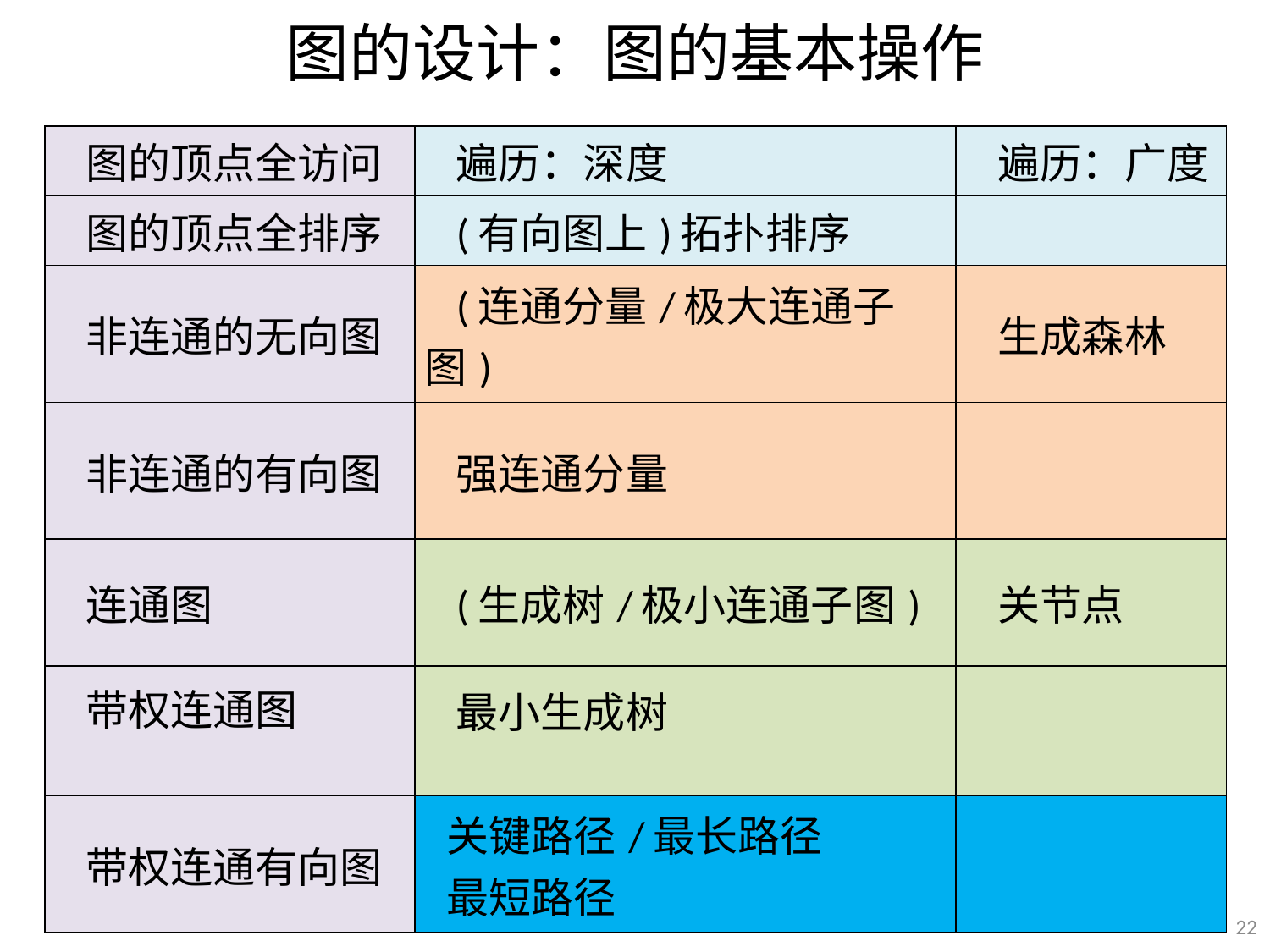

# 图的设计：图的基本操作
| 图的顶点全访问 | 遍历：深度 | 遍历：广度 |
| --- | --- | --- |
| 图的顶点全排序 | (有向图上)拓扑排序 |  |
| 非连通的无向图 | (连通分量/极大连通子图) | 生成森林 |
| 非连通的有向图 | 强连通分量 |  |
| 连通图 | (生成树/极小连通子图) | 关节点 |
| 带权连通图 | 最小生成树 |  |
| 带权连通有向图 | 关键路径/最长路径 最短路径 |  |
22